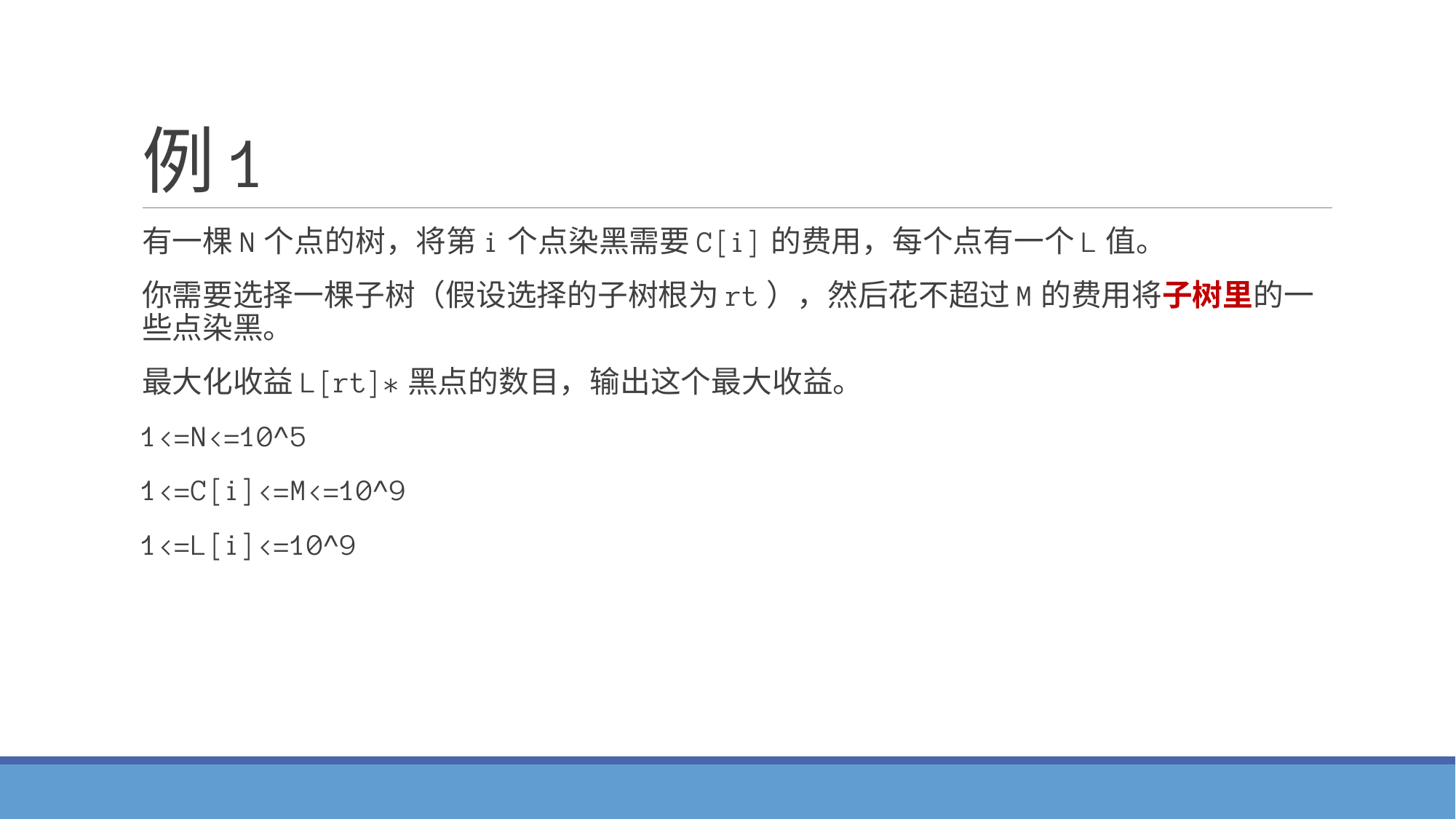

# 例1
有一棵N个点的树，将第i个点染黑需要C[i]的费用，每个点有一个L值。
你需要选择一棵子树（假设选择的子树根为rt），然后花不超过M的费用将子树里的一些点染黑。
最大化收益L[rt]*黑点的数目，输出这个最大收益。
1<=N<=10^5
1<=C[i]<=M<=10^9
1<=L[i]<=10^9